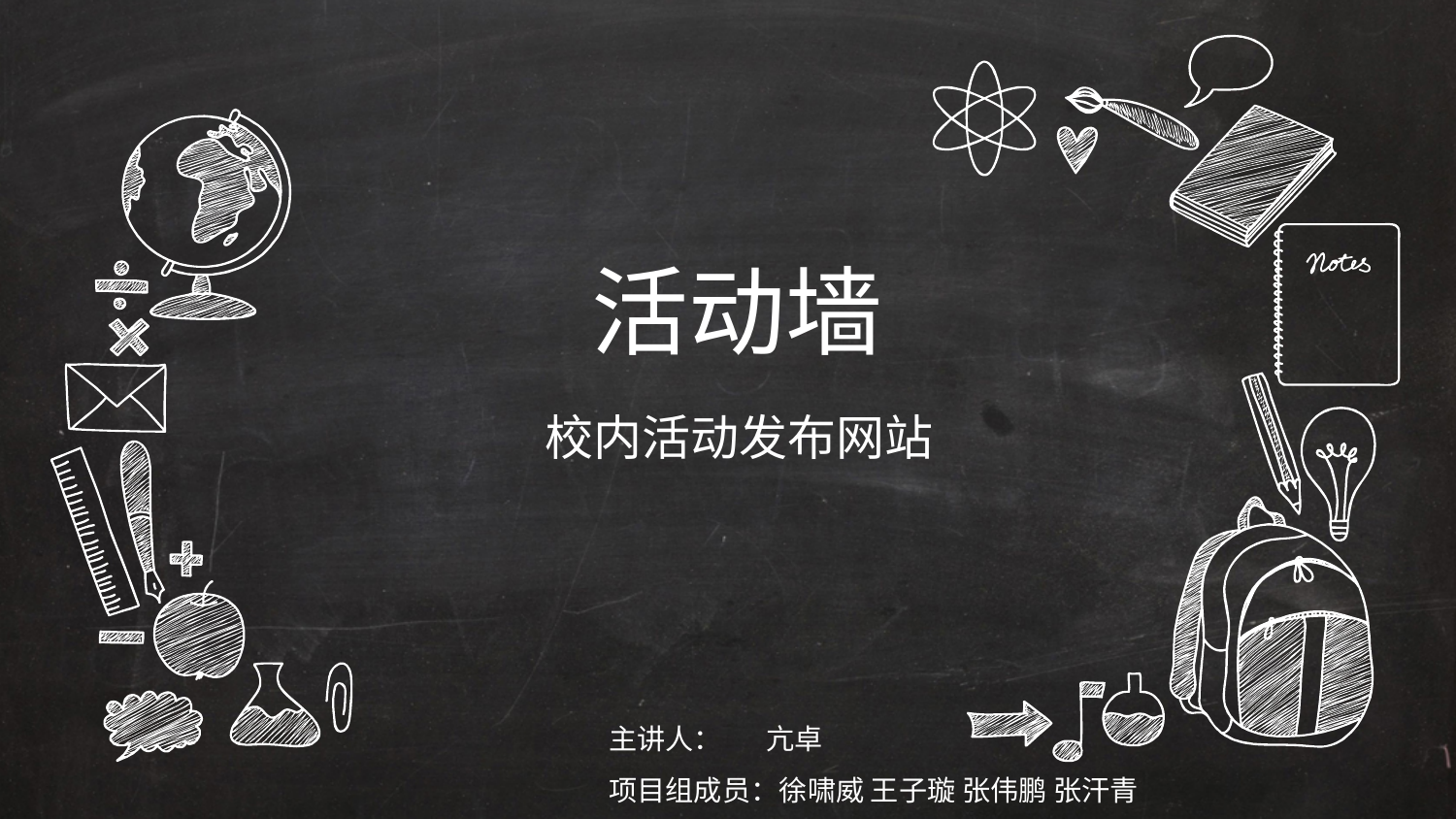

活动墙

校内活动发布网站

主讲人：       亢卓
项目组成员：徐啸威 王子璇 张伟鹏 张汗青